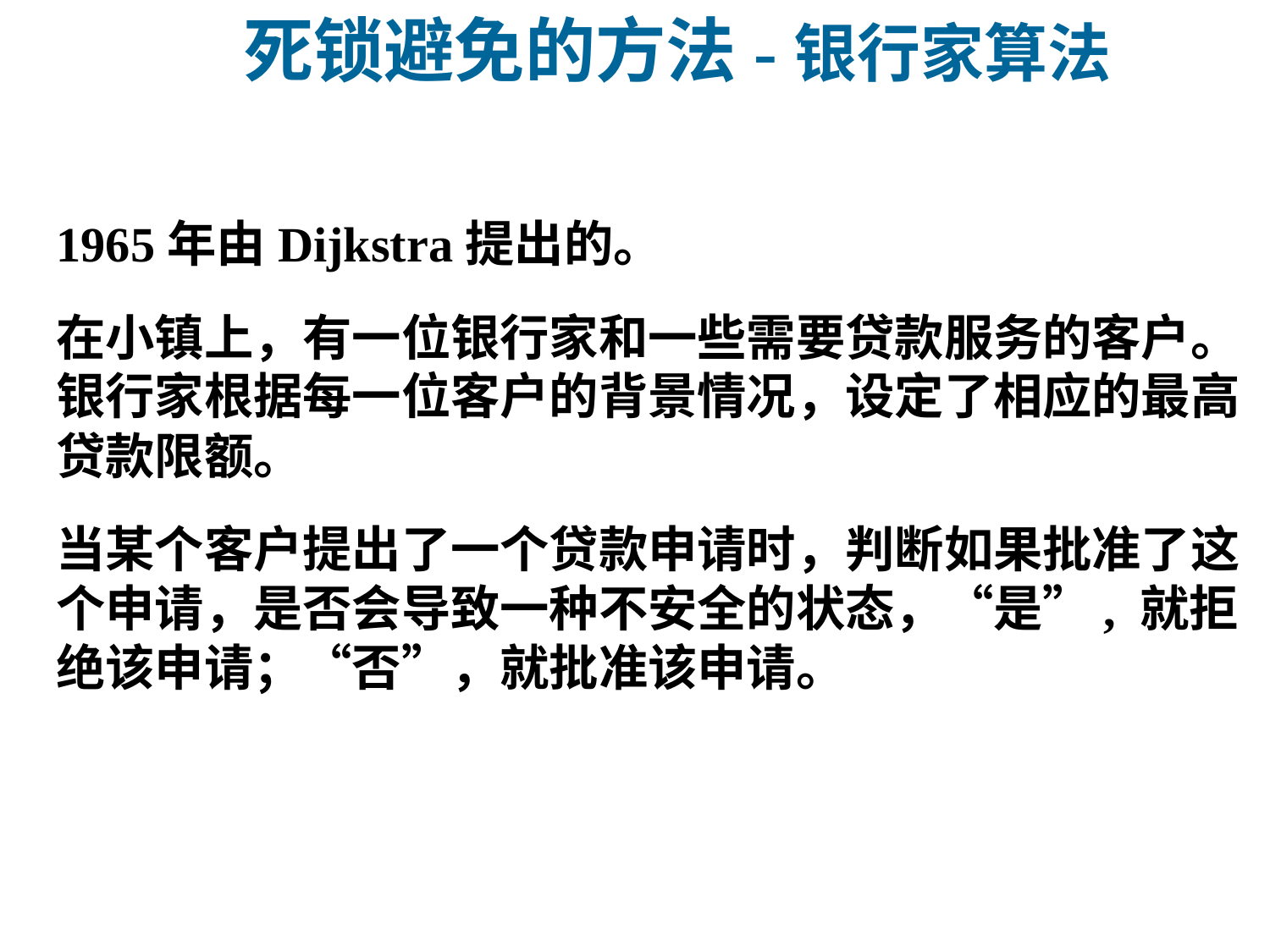

死锁避免的方法-银行家算法
1965年由Dijkstra提出的。
在小镇上，有一位银行家和一些需要贷款服务的客户。银行家根据每一位客户的背景情况，设定了相应的最高贷款限额。
当某个客户提出了一个贷款申请时，判断如果批准了这个申请，是否会导致一种不安全的状态，“是”, 就拒绝该申请；“否”，就批准该申请。